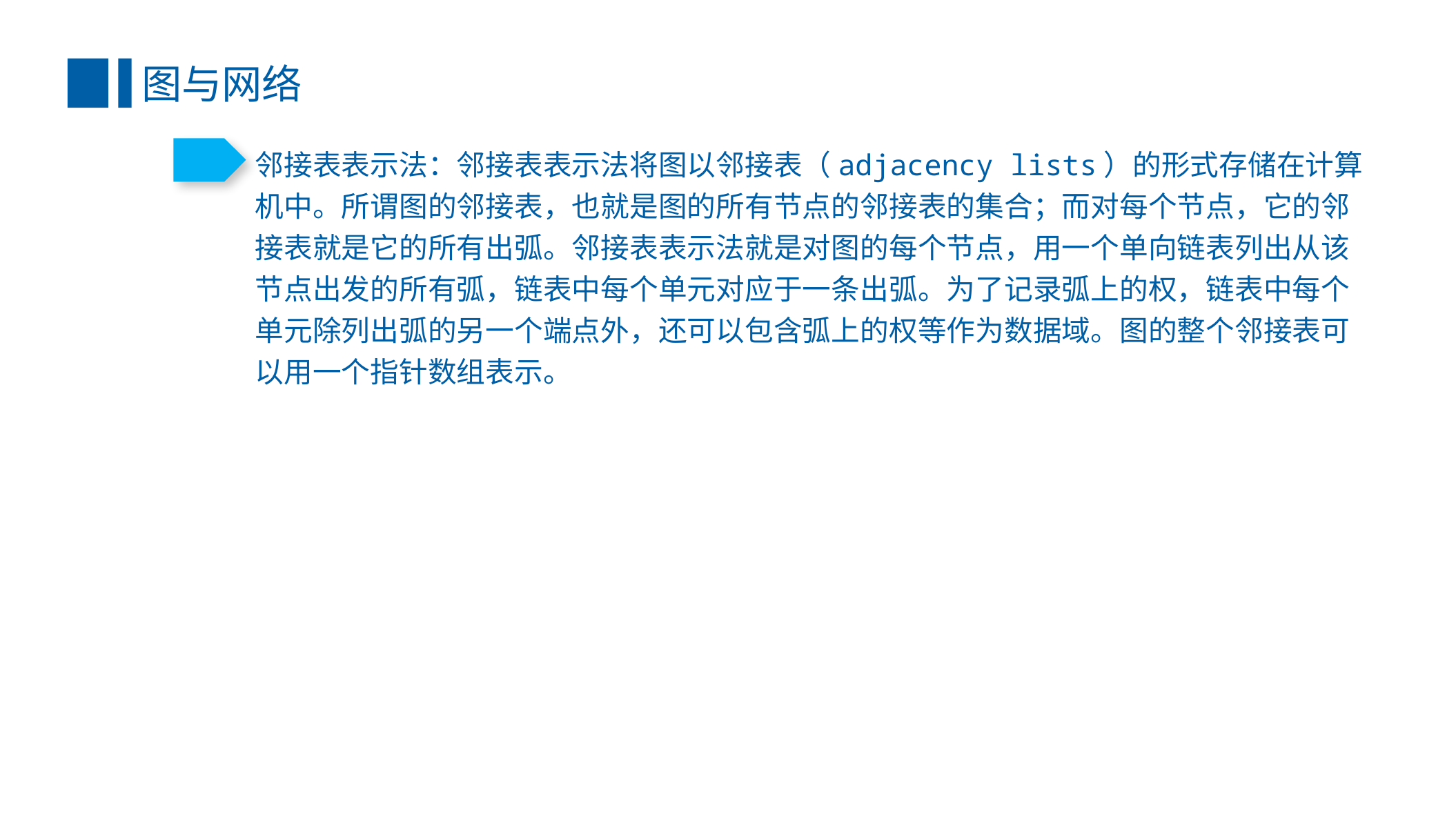

图与网络

邻接表表示法：邻接表表示法将图以邻接表（adjacency lists）的形式存储在计算机中。所谓图的邻接表，也就是图的所有节点的邻接表的集合；而对每个节点，它的邻接表就是它的所有出弧。邻接表表示法就是对图的每个节点，用一个单向链表列出从该节点出发的所有弧，链表中每个单元对应于一条出弧。为了记录弧上的权，链表中每个单元除列出弧的另一个端点外，还可以包含弧上的权等作为数据域。图的整个邻接表可以用一个指针数组表示。